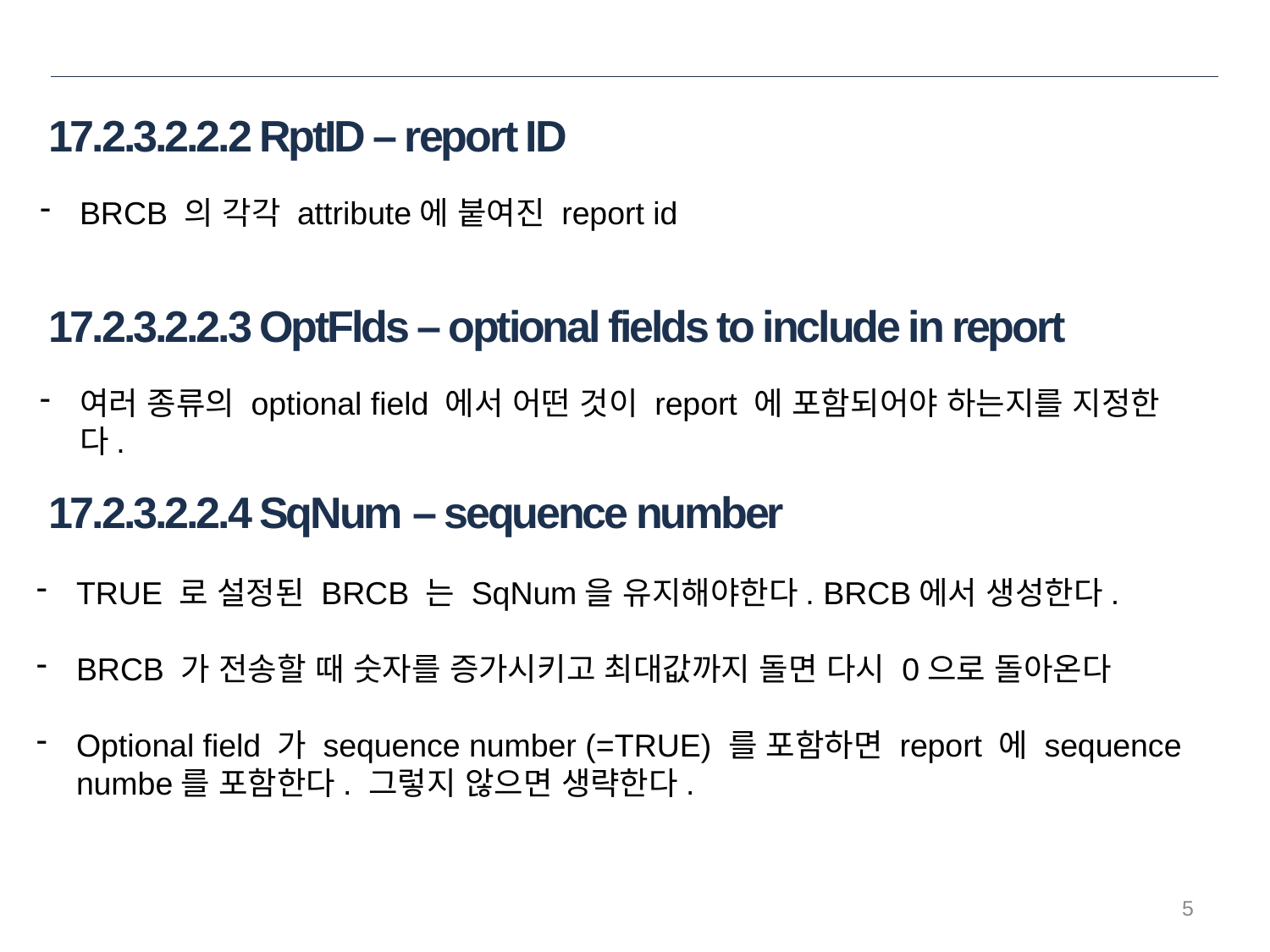

17.2.3.2.2.2 RptID – report ID
BRCB 의 각각 attribute에 붙여진 report id
17.2.3.2.2.3 OptFlds – optional fields to include in report
여러 종류의 optional field 에서 어떤 것이 report 에 포함되어야 하는지를 지정한다.
17.2.3.2.2.4 SqNum – sequence number
TRUE 로 설정된 BRCB 는 SqNum을 유지해야한다. BRCB에서 생성한다.

BRCB 가 전송할 때 숫자를 증가시키고 최대값까지 돌면 다시 0으로 돌아온다

Optional field 가 sequence number (=TRUE) 를 포함하면 report 에 sequence numbe를 포함한다. 그렇지 않으면 생략한다.
5